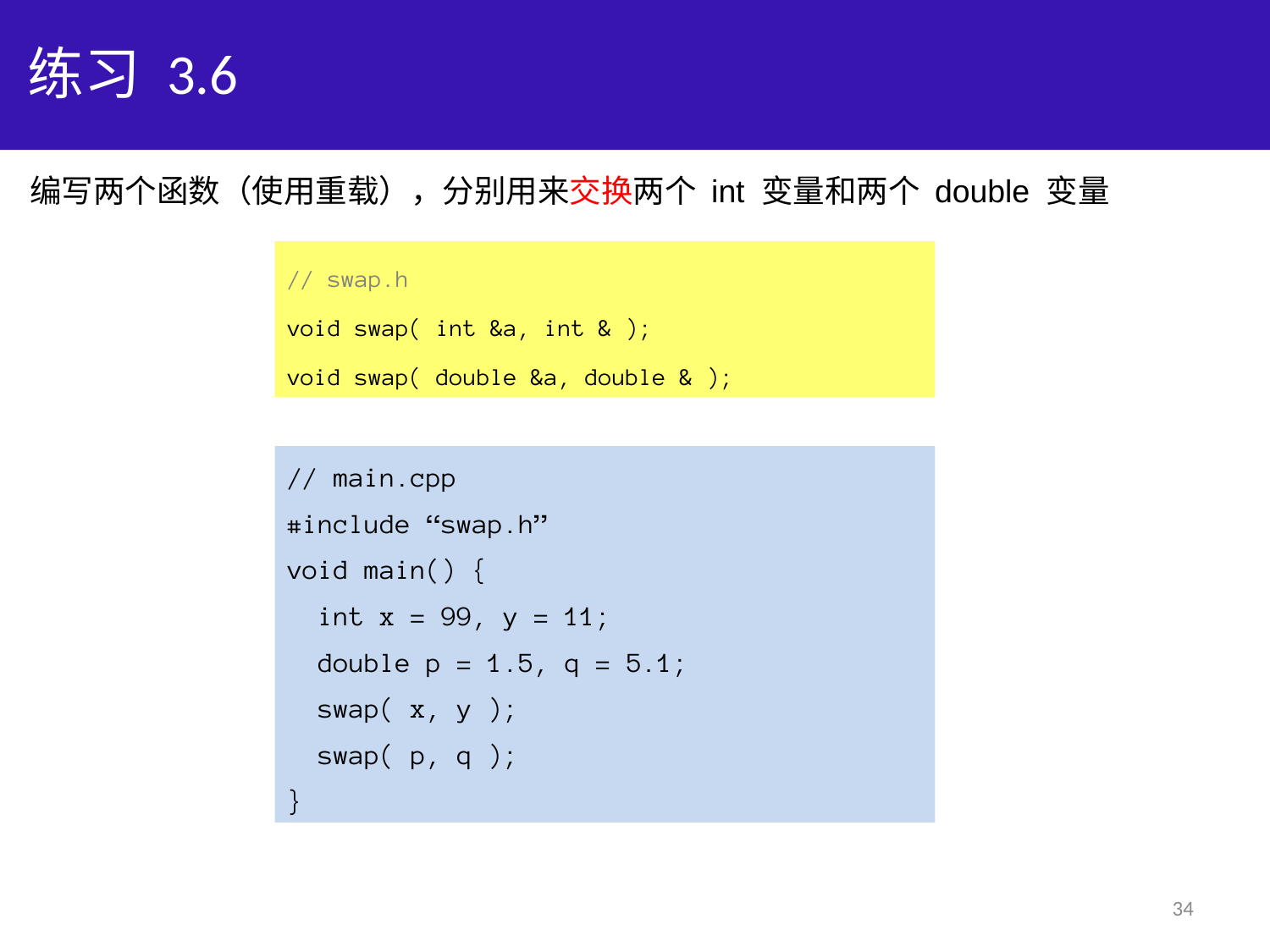

# 练习 3.6
编写两个函数（使用重载），分别用来交换两个 int 变量和两个 double 变量
// swap.h
void swap( int &a, int & );
void swap( double &a, double & );
// main.cpp
#include “swap.h”
void main() {
  int x = 99, y = 11;
  double p = 1.5, q = 5.1;
  swap( x, y );
  swap( p, q );
}
34